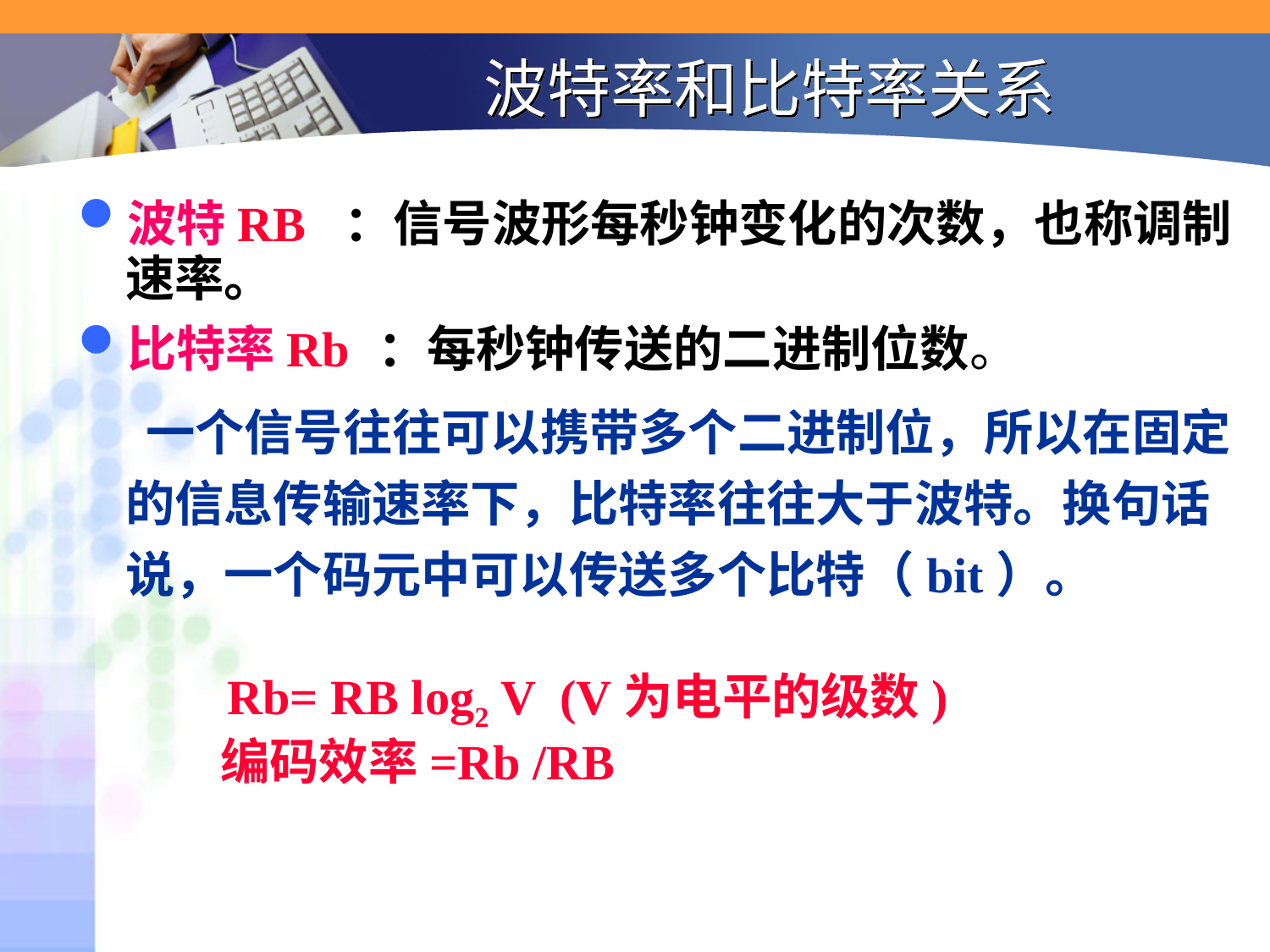

# 波特率和比特率关系

波特RB  ：信号波形每秒钟变化的次数，也称调制速率。
比特率Rb ：每秒钟传送的二进制位数。
     一个信号往往可以携带多个二进制位，所以在固定的信息传输速率下，比特率往往大于波特。换句话说，一个码元中可以传送多个比特（bit）。

       Rb= RB log2 V  (V为电平的级数)
      编码效率=Rb /RB